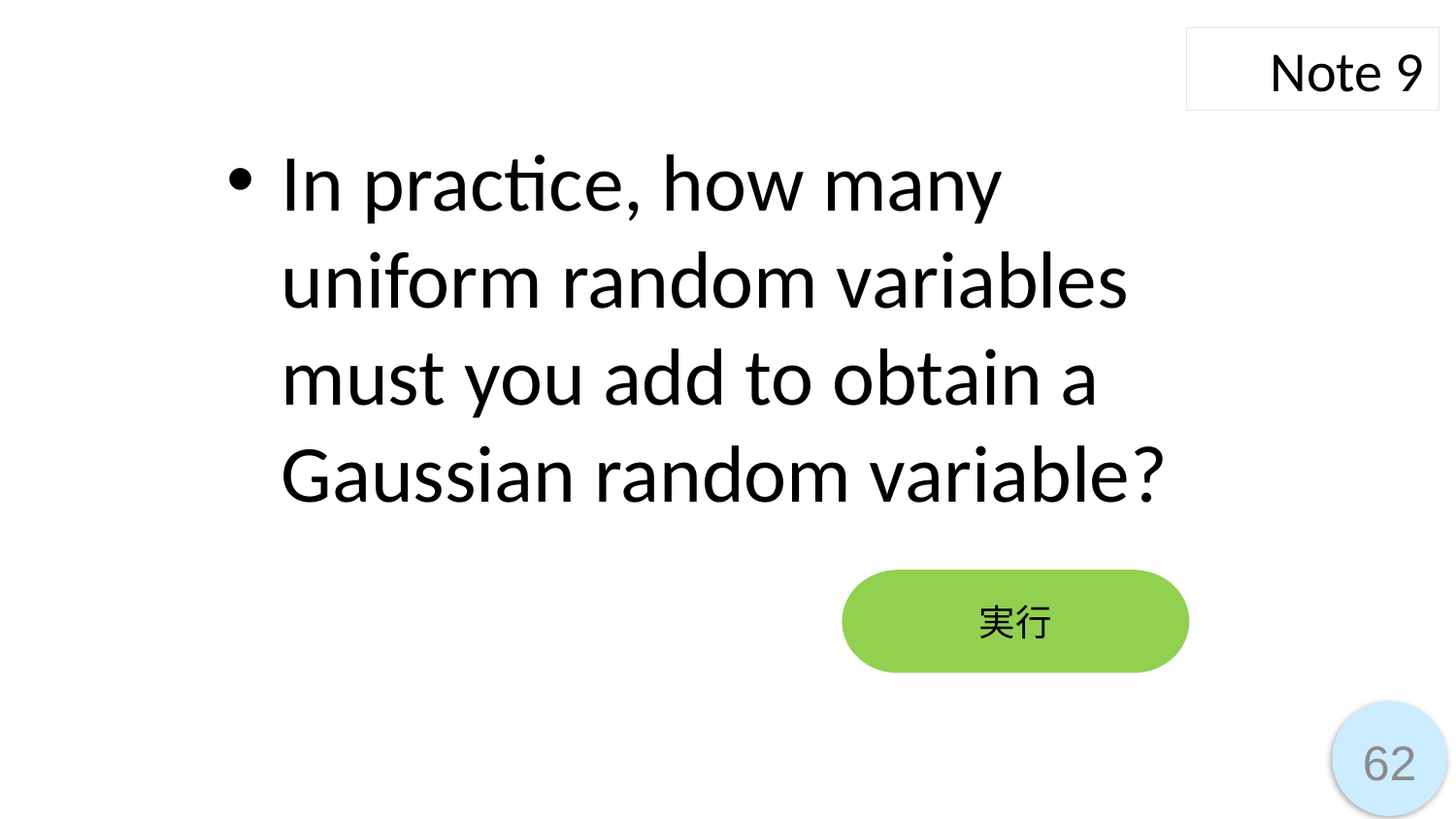

Note 9
In practice, how many uniform random variables must you add to obtain a Gaussian random variable?
実行
62